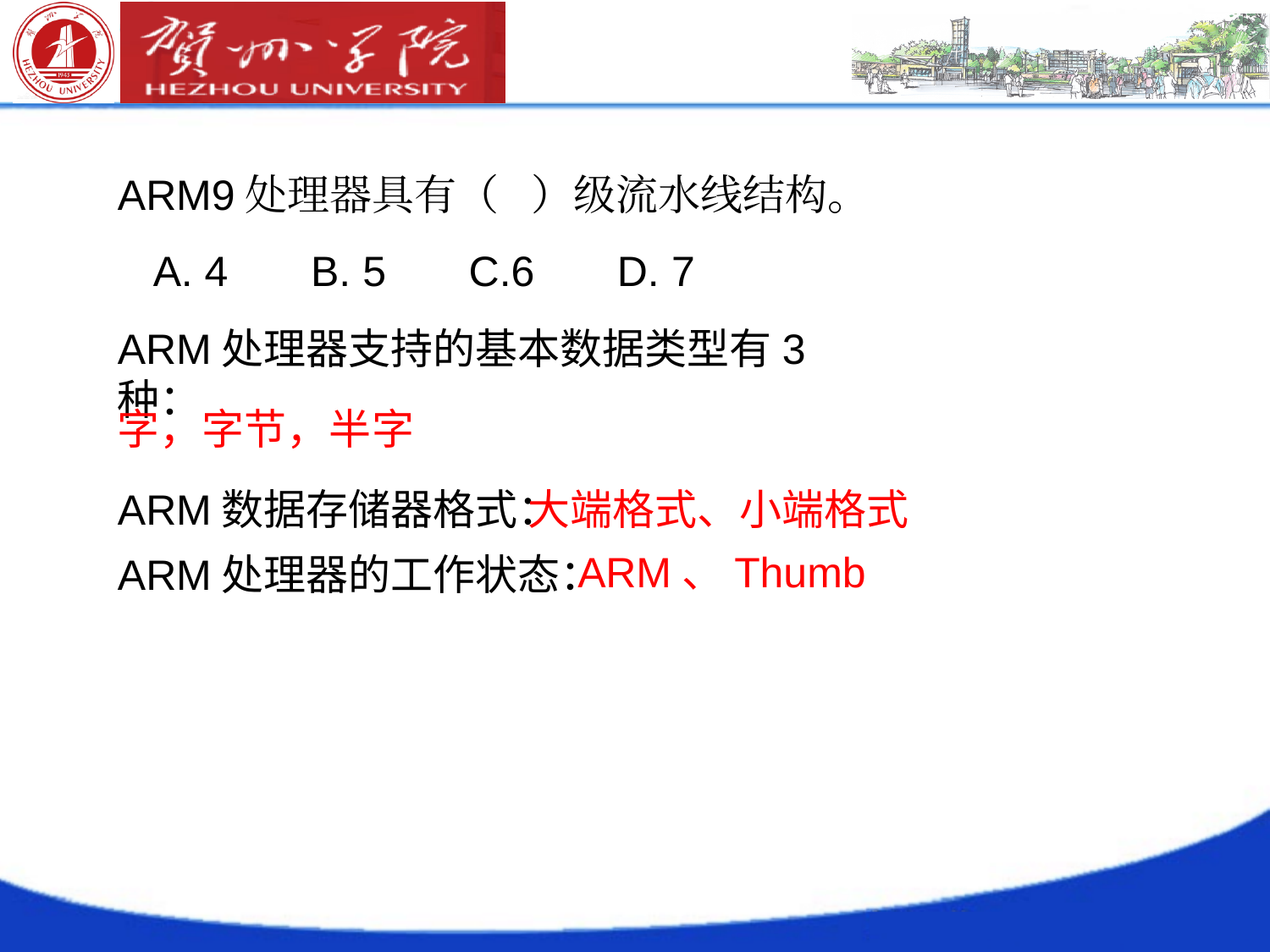

ARM9处理器具有（   ）级流水线结构。
   A. 4       B. 5       C.6       D. 7
ARM处理器支持的基本数据类型有3种：
字，字节，半字
ARM数据存储器格式：
大端格式、小端格式
ARM、Thumb
ARM处理器的工作状态：